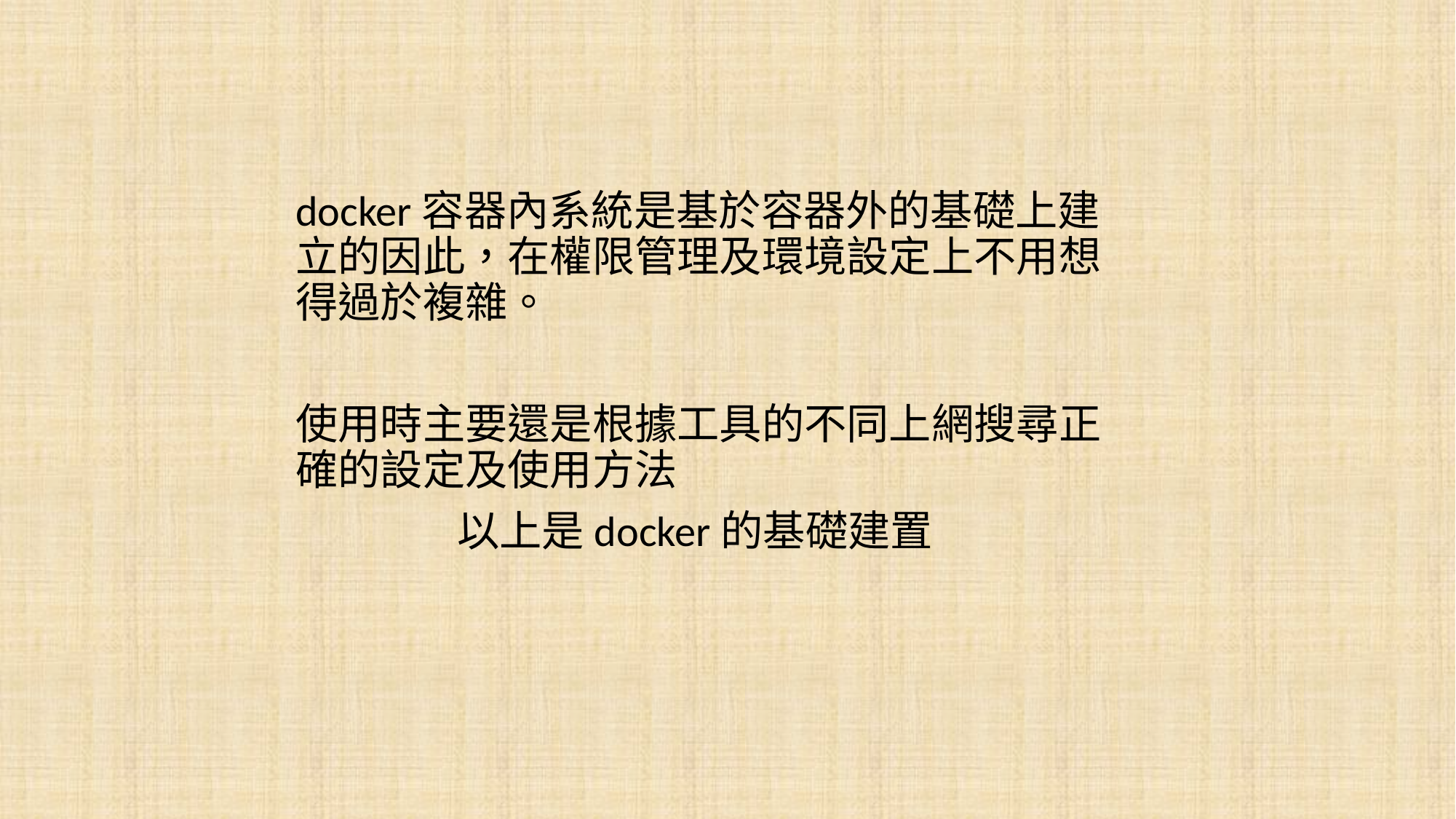

docker容器內系統是基於容器外的基礎上建立的因此，在權限管理及環境設定上不用想得過於複雜。

使用時主要還是根據工具的不同上網搜尋正確的設定及使用方法
                以上是docker的基礎建置